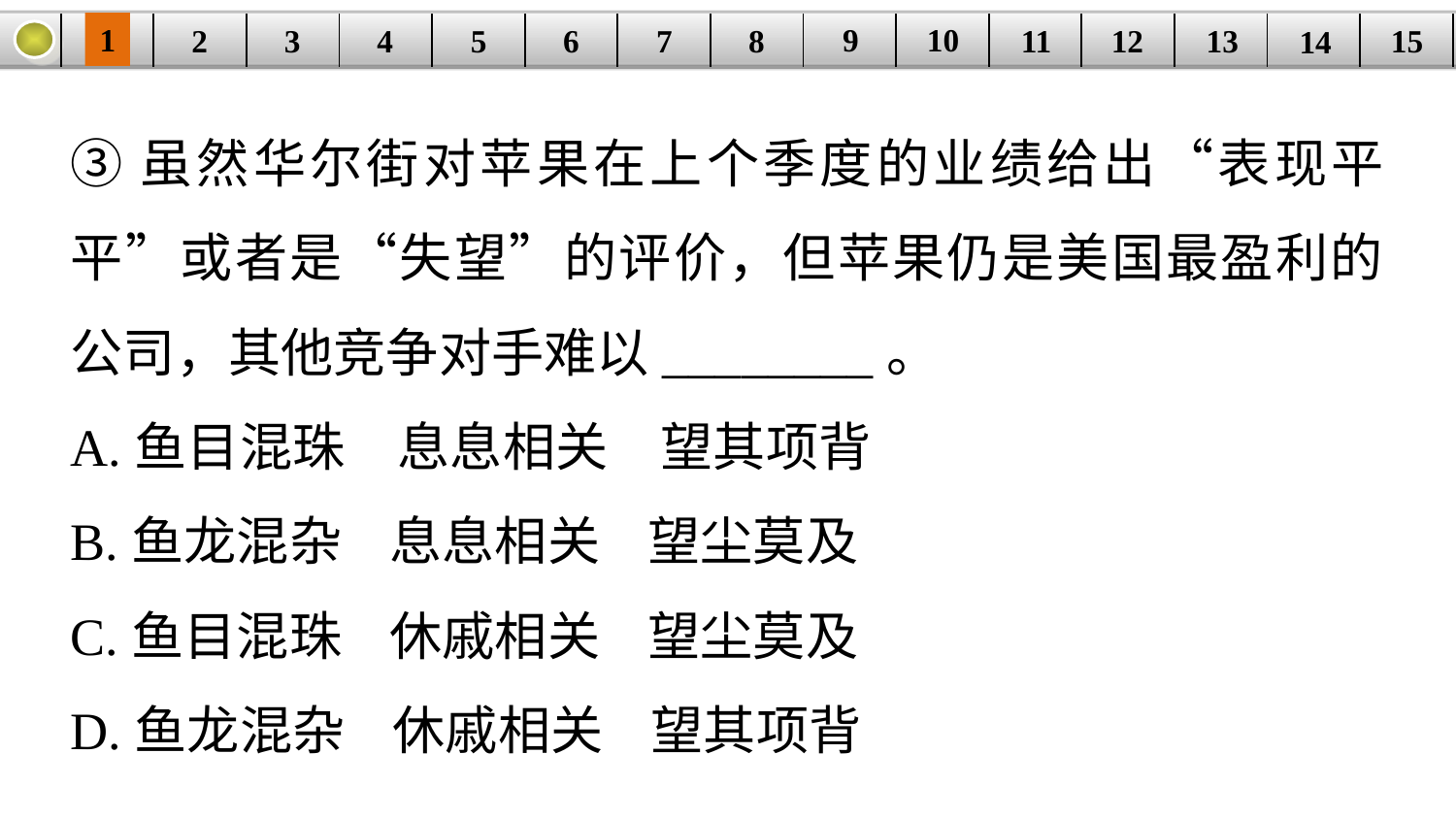

9
10
1
3
4
5
6
8
11
2
12
15
|  |  |  |  |  |  |  |  |  |  |  |  |  |  |  |
| --- | --- | --- | --- | --- | --- | --- | --- | --- | --- | --- | --- | --- | --- | --- |
7
13
14

③虽然华尔街对苹果在上个季度的业绩给出“表现平平”或者是“失望”的评价，但苹果仍是美国最盈利的公司，其他竞争对手难以________。
A.鱼目混珠　息息相关　望其项背
B.鱼龙混杂    息息相关    望尘莫及
C.鱼目混珠    休戚相关    望尘莫及
D.鱼龙混杂    休戚相关    望其项背